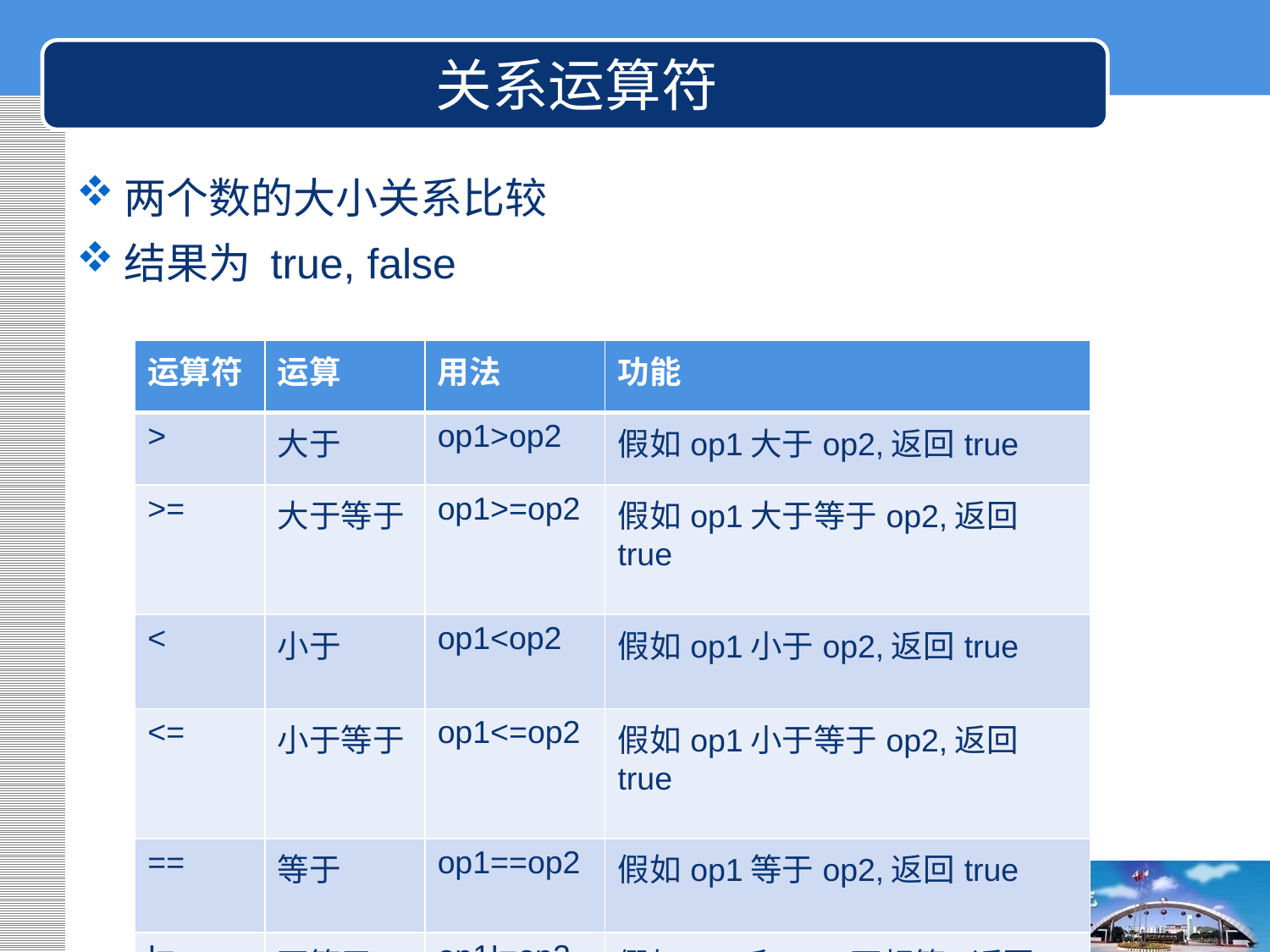

关系运算符
两个数的大小关系比较
结果为 true, false

| 运算符 | 运算 | 用法 | 功能 |
| --- | --- | --- | --- |
| > | 大于 | op1>op2 | 假如op1大于op2,返回true |
| >= | 大于等于 | op1>=op2 | 假如op1大于等于op2,返回true |
| < | 小于 | op1<op2 | 假如op1小于op2,返回true |
| <= | 小于等于 | op1<=op2 | 假如op1小于等于op2,返回true |
| == | 等于 | op1==op2 | 假如op1等于op2,返回true |
| != | 不等于 | op1!=op2 | 假如op1和op2不相等,返回true |